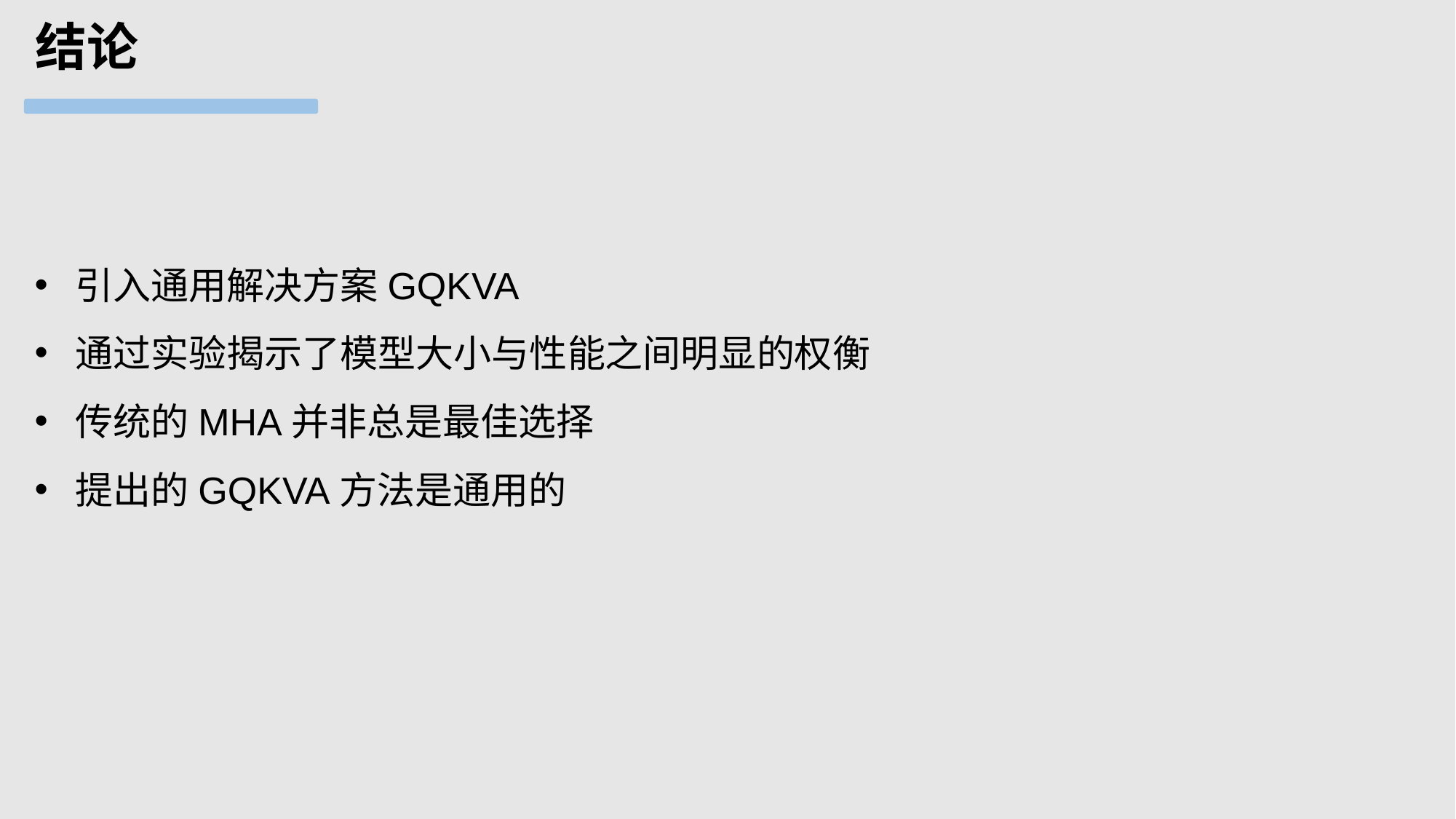

结论

引入通用解决方案GQKVA
通过实验揭示了模型大小与性能之间明显的权衡
传统的MHA并非总是最佳选择
提出的GQKVA方法是通用的